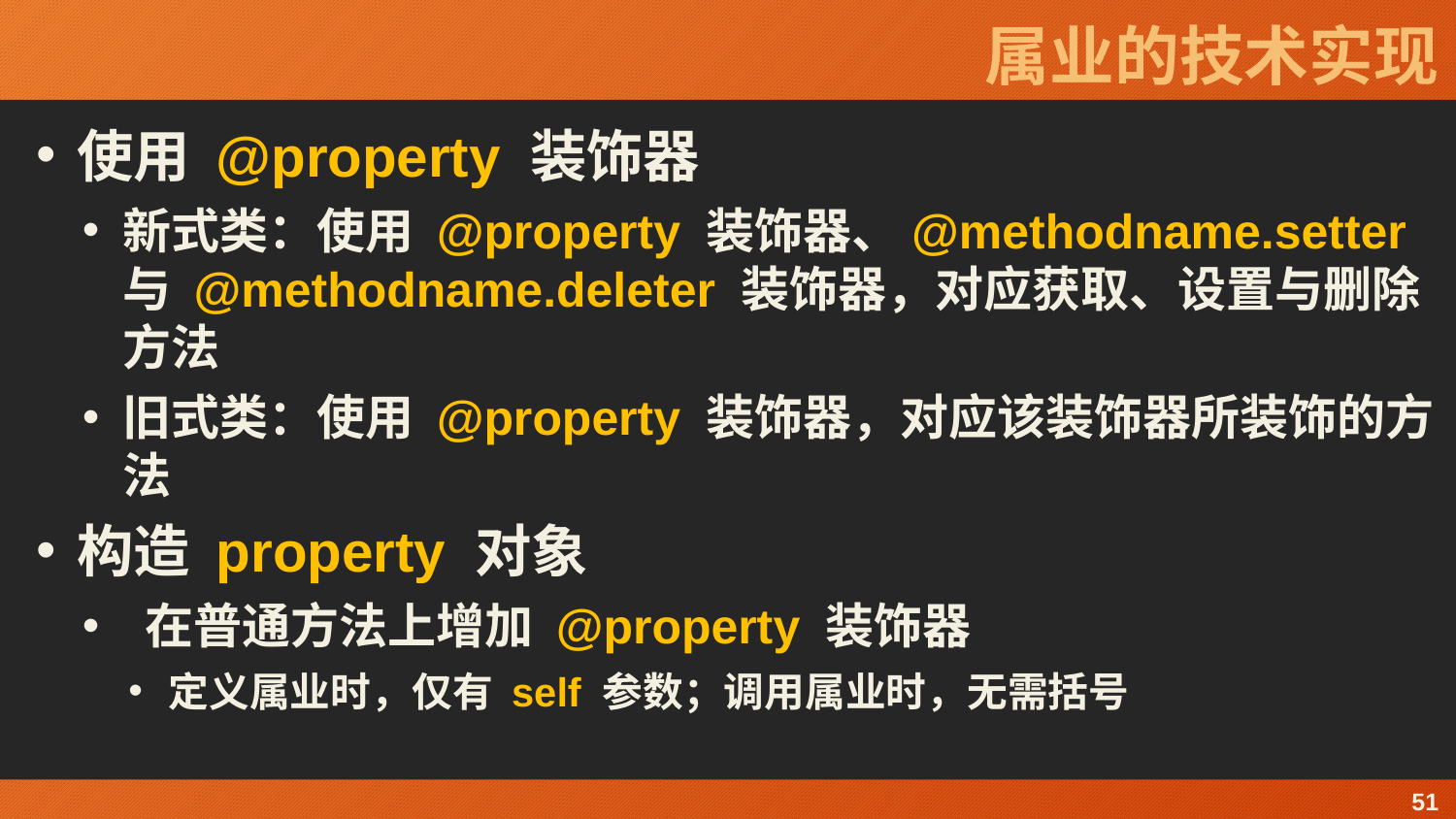

# 属业的技术实现
使用 @property 装饰器
新式类：使用 @property 装饰器、@methodname.setter 与 @methodname.deleter 装饰器，对应获取、设置与删除方法
旧式类：使用 @property 装饰器，对应该装饰器所装饰的方法
构造 property 对象
 在普通方法上增加 @property 装饰器
定义属业时，仅有 self 参数；调用属业时，无需括号

51